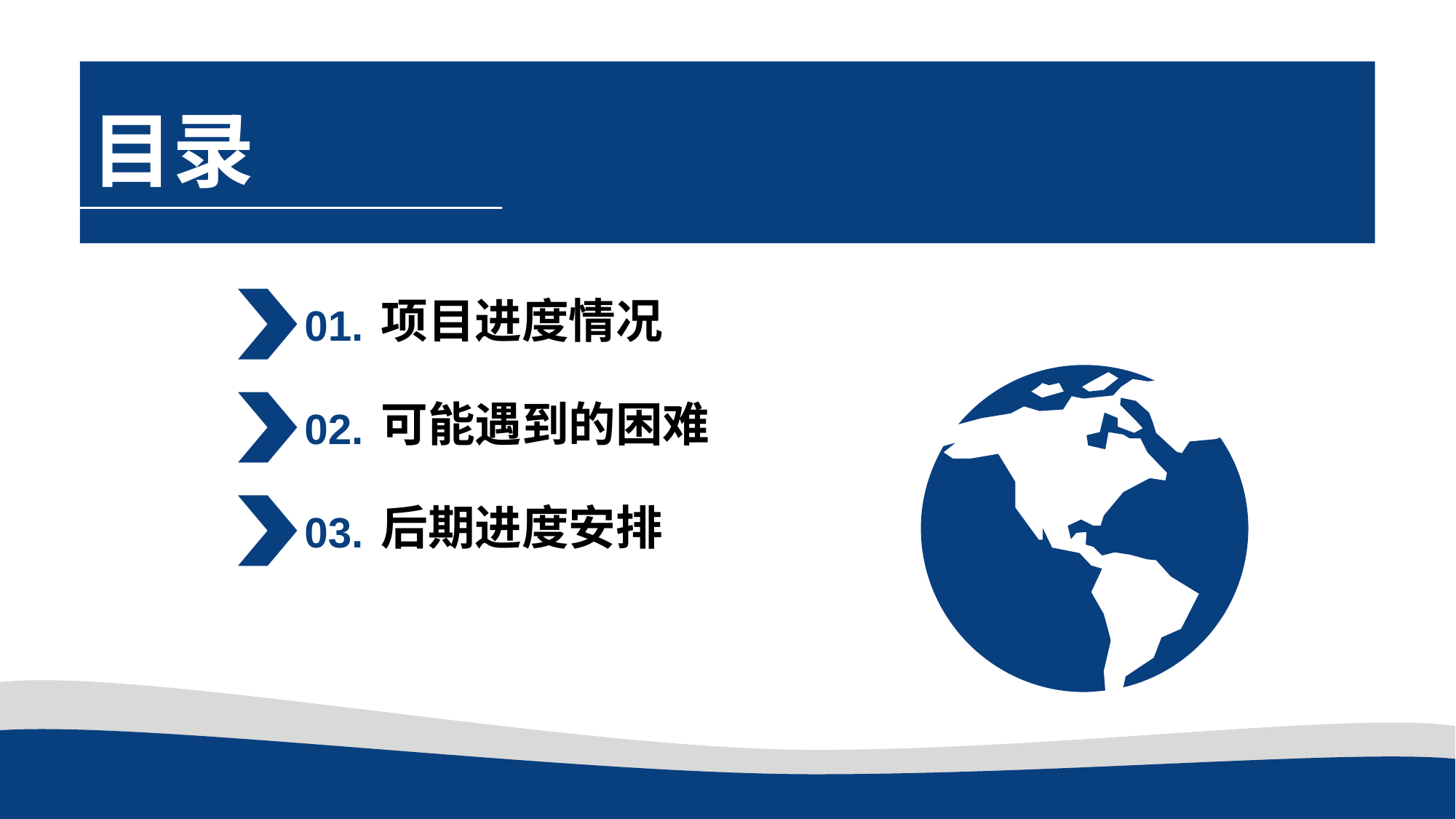

目录
项目进度情况
01.

可能遇到的困难
02.

后期进度安排
03.